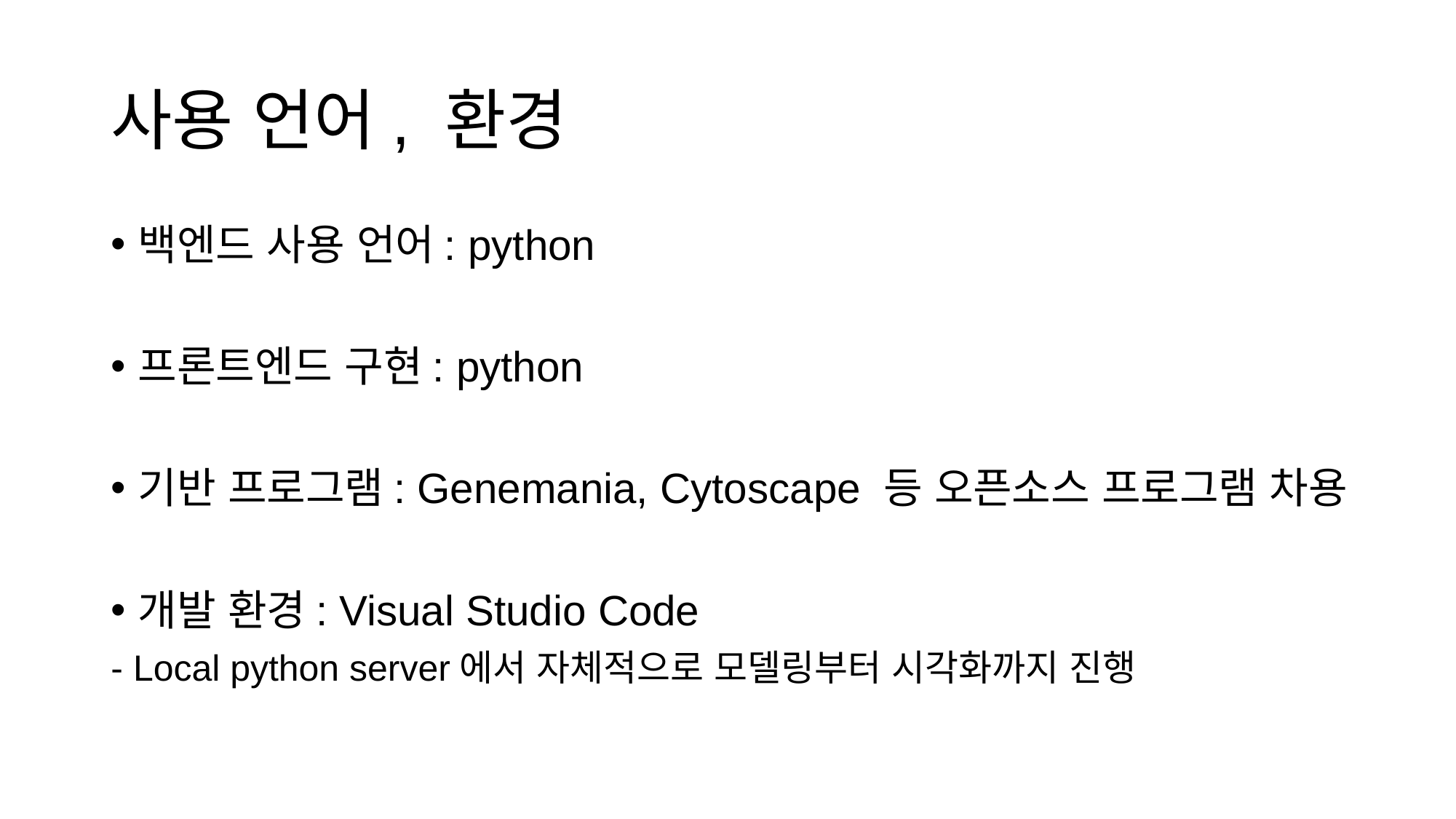

# 사용 언어, 환경
백엔드 사용 언어: python

프론트엔드 구현: python

기반 프로그램: Genemania, Cytoscape 등 오픈소스 프로그램 차용

개발 환경: Visual Studio Code
- Local python server에서 자체적으로 모델링부터 시각화까지 진행